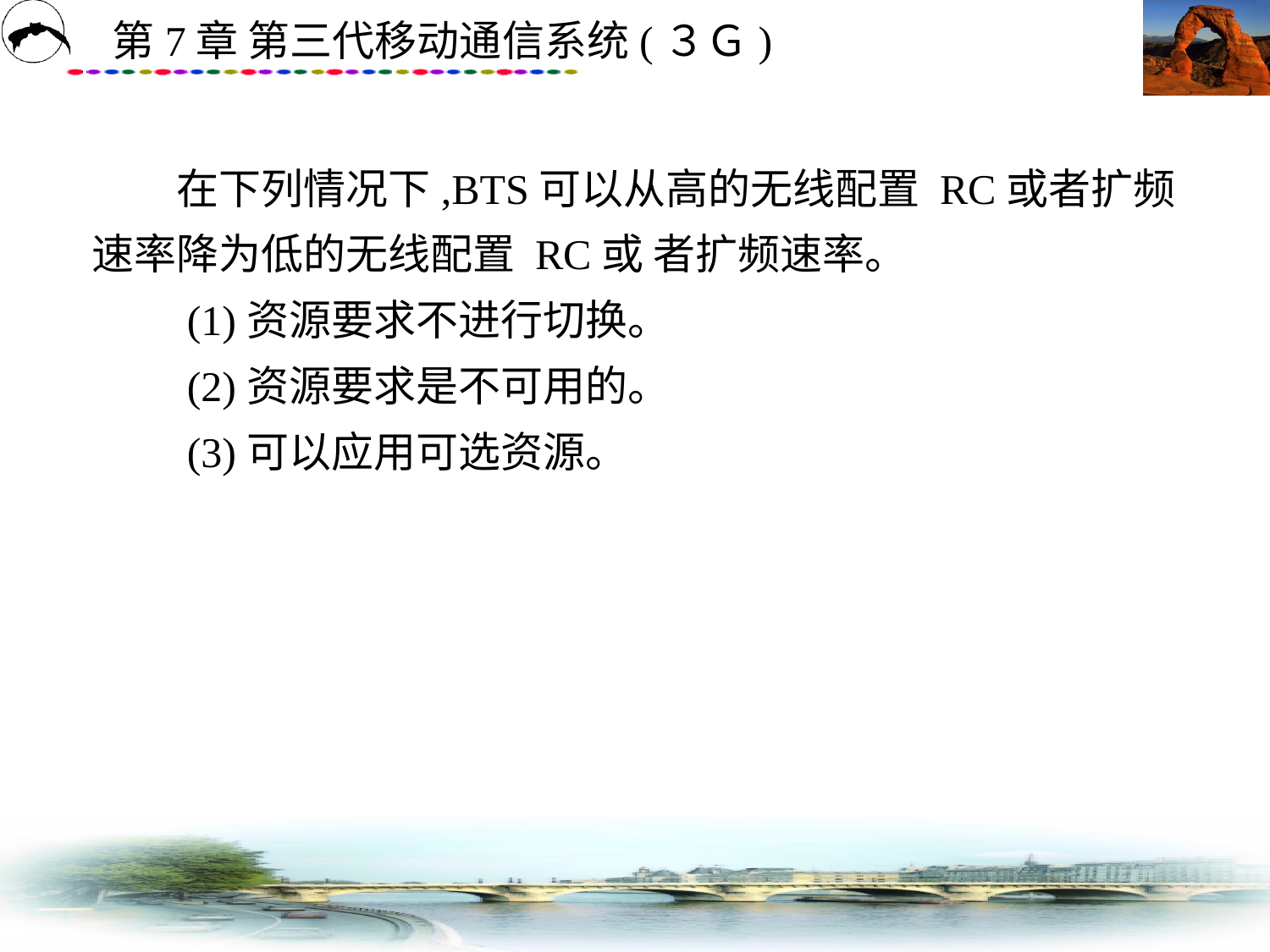

# 在下列情况下,BTS可以从高的无线配置 RC或者扩频速率降为低的无线配置 RC或 者扩频速率。 　　(1)资源要求不进行切换。 　　(2)资源要求是不可用的。 　　(3)可以应用可选资源。